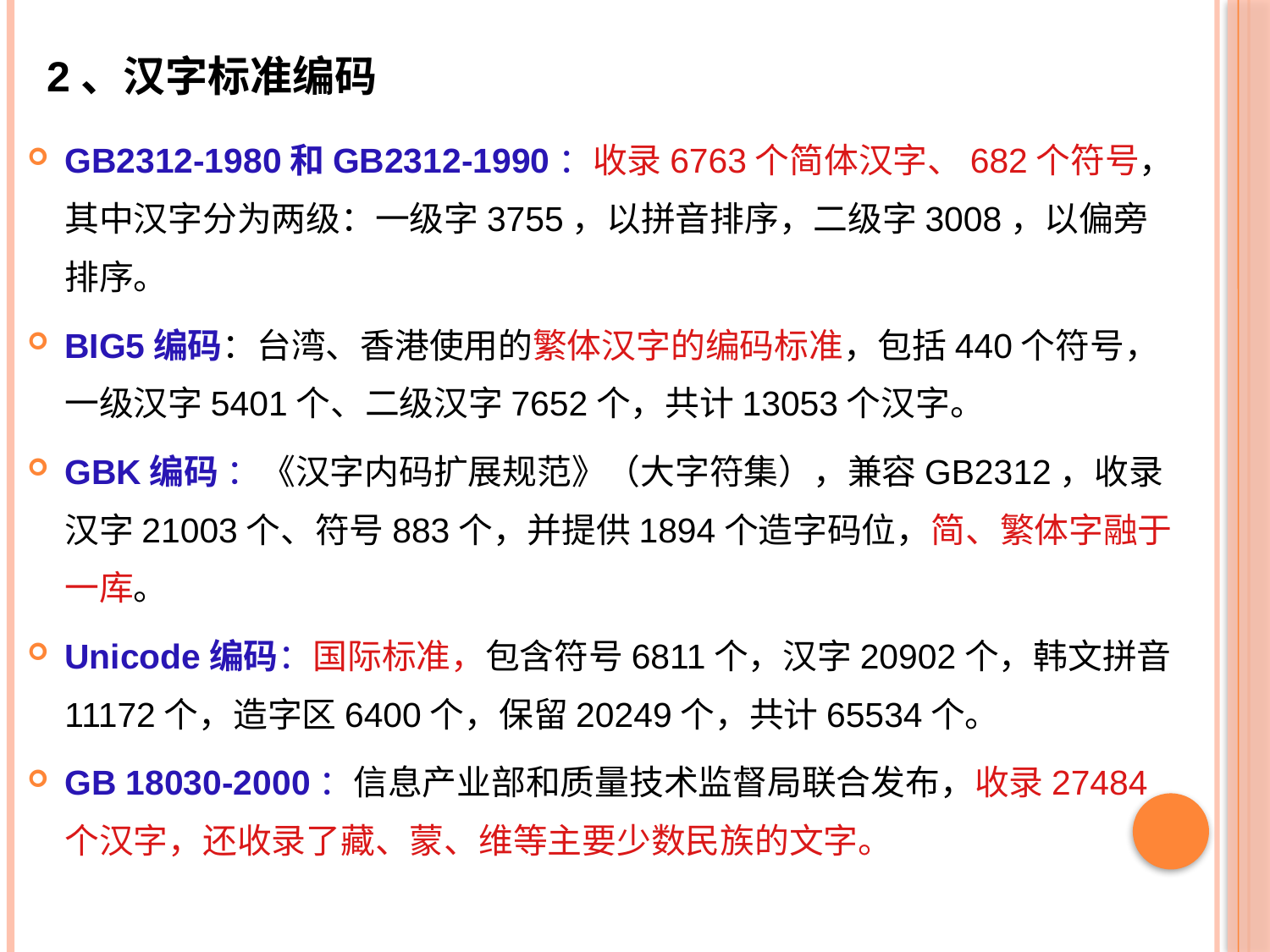

# 2、汉字标准编码
GB2312-1980和GB2312-1990：收录6763个简体汉字、682个符号，其中汉字分为两级：一级字3755，以拼音排序，二级字3008，以偏旁排序。
BIG5编码：台湾、香港使用的繁体汉字的编码标准，包括440个符号，一级汉字5401个、二级汉字7652个，共计13053个汉字。
GBK编码 ：《汉字内码扩展规范》（大字符集），兼容GB2312，收录汉字21003个、符号883个，并提供1894个造字码位，简、繁体字融于一库。
Unicode编码：国际标准，包含符号6811个，汉字20902个，韩文拼音11172个，造字区6400个，保留20249个，共计65534个。
GB 18030-2000：信息产业部和质量技术监督局联合发布，收录27484个汉字，还收录了藏、蒙、维等主要少数民族的文字。